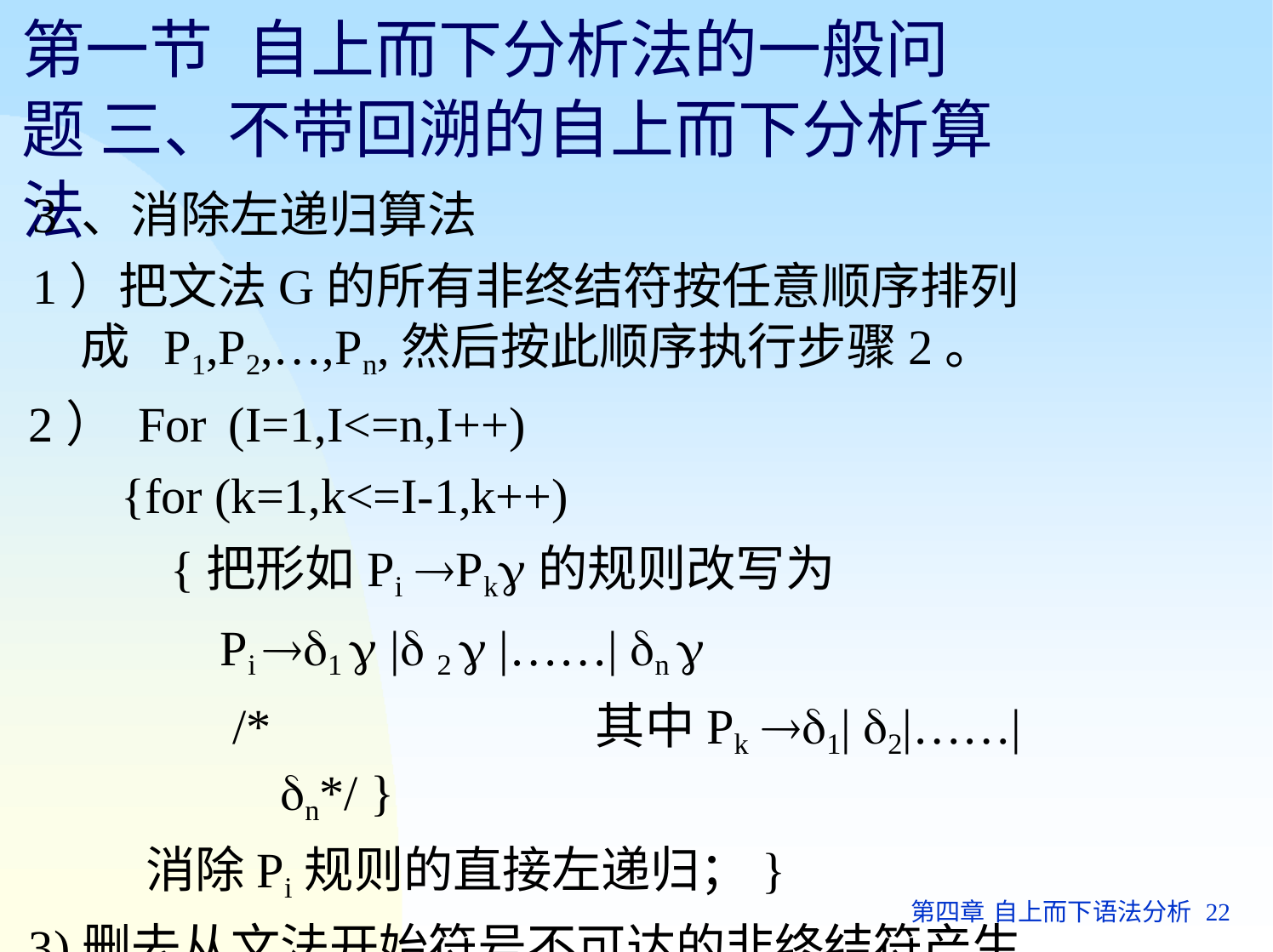

# 第一节	自上而下分析法的一般问题 三、不带回溯的自上而下分析算法
3 、消除左递归算法
1）把文法G的所有非终结符按任意顺序排列成  P1,P2,…,Pn,然后按此顺序执行步骤2。
2） For	(I=1,I<=n,I++)
{for (k=1,k<=I-1,k++)
{把形如Pi →Pkγ的规则改写为
Pi →δ1 γ |δ 2 γ |……| δn γ
/*	其中Pk →δ1| δ2|……| δn*/ }
消除Pi规则的直接左递归；}
3)删去从文法开始符号不可达的非终结符产生式。
第四章 自上而下语法分析 22